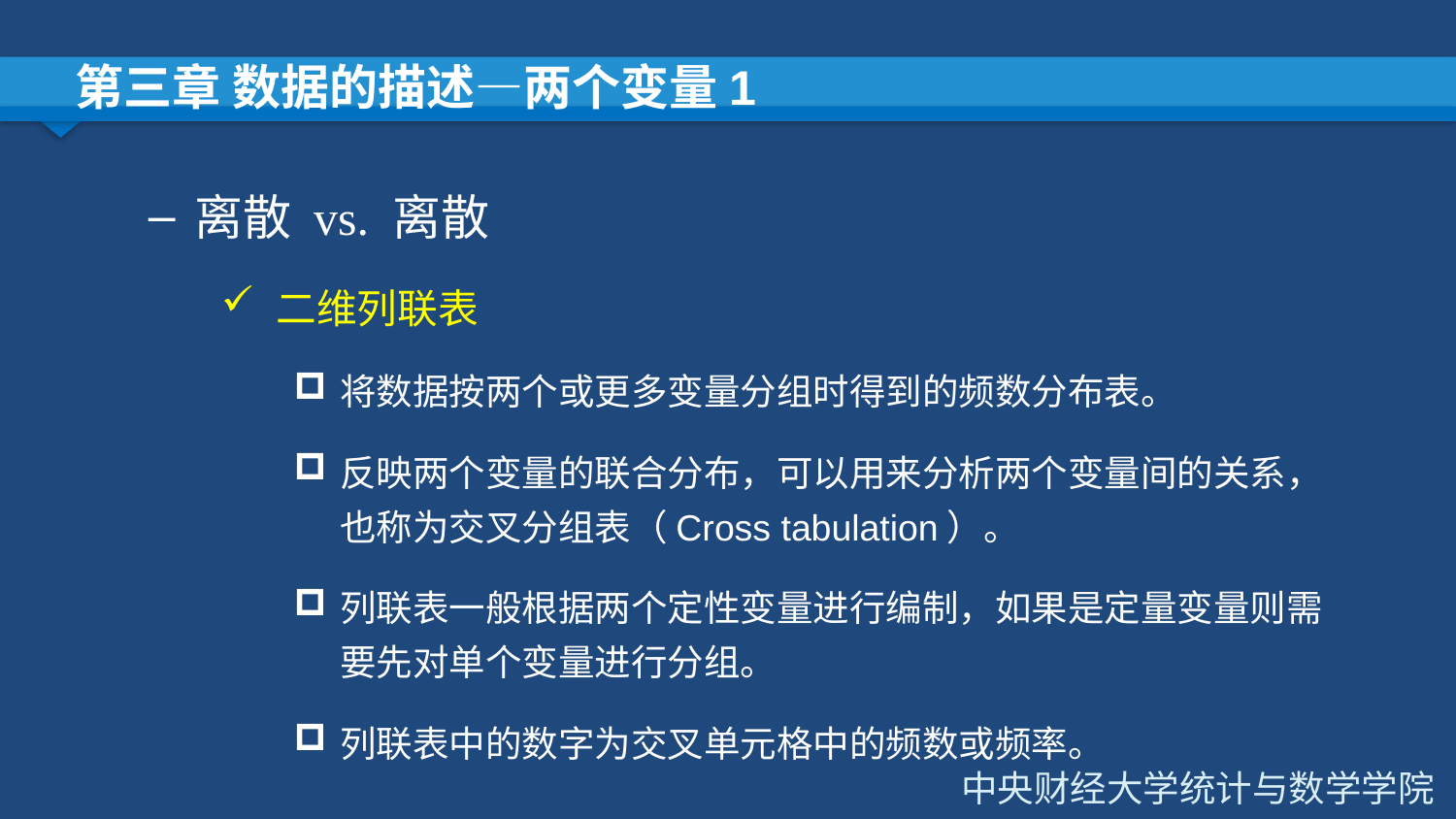

# 第三章 数据的描述—两个变量1
离散 vs. 离散
二维列联表
将数据按两个或更多变量分组时得到的频数分布表。
反映两个变量的联合分布，可以用来分析两个变量间的关系，也称为交叉分组表（Cross tabulation）。
列联表一般根据两个定性变量进行编制，如果是定量变量则需要先对单个变量进行分组。
列联表中的数字为交叉单元格中的频数或频率。